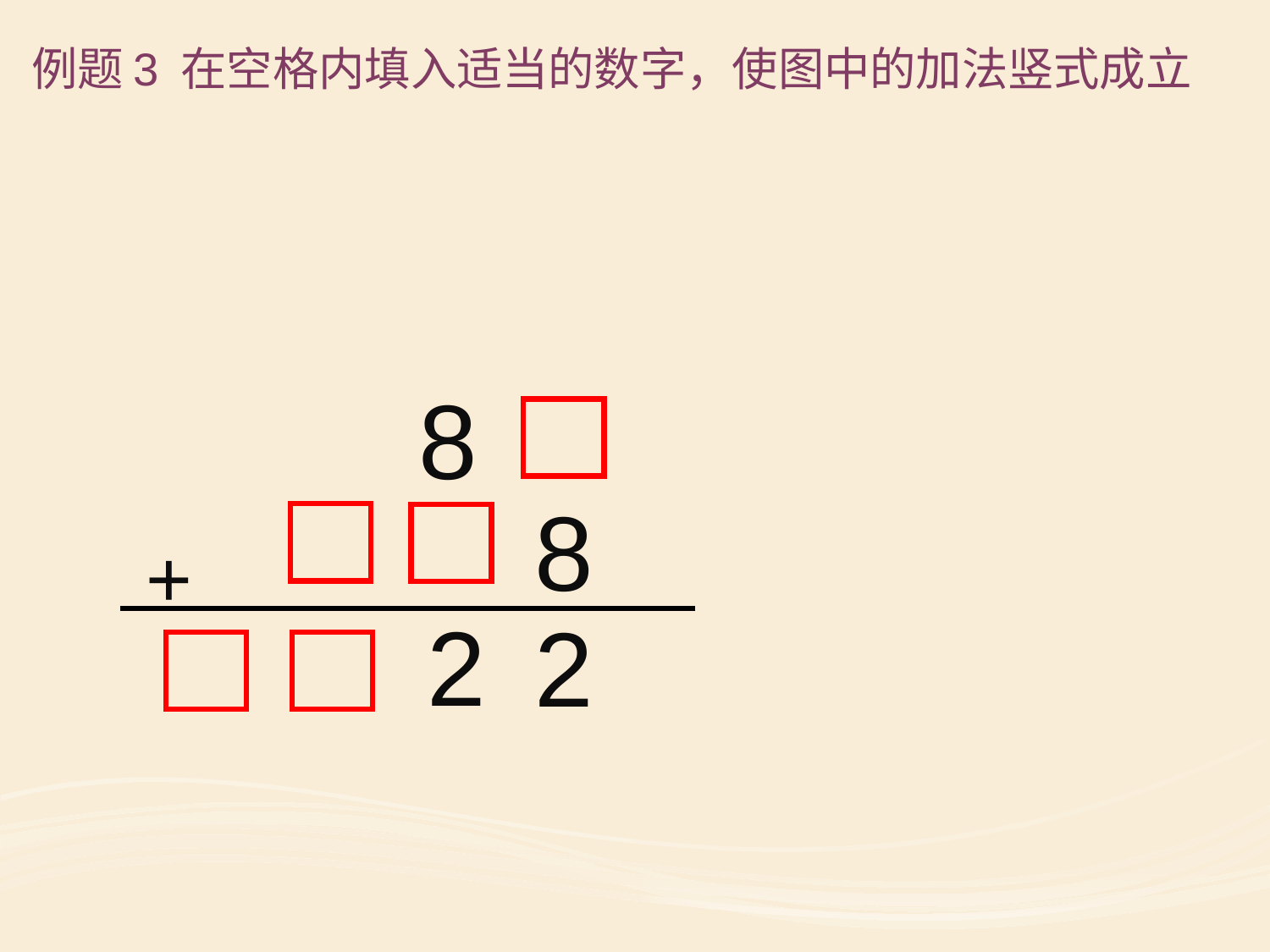

# 例题3 在空格内填入适当的数字，使图中的加法竖式成立
8

8

+
2
2